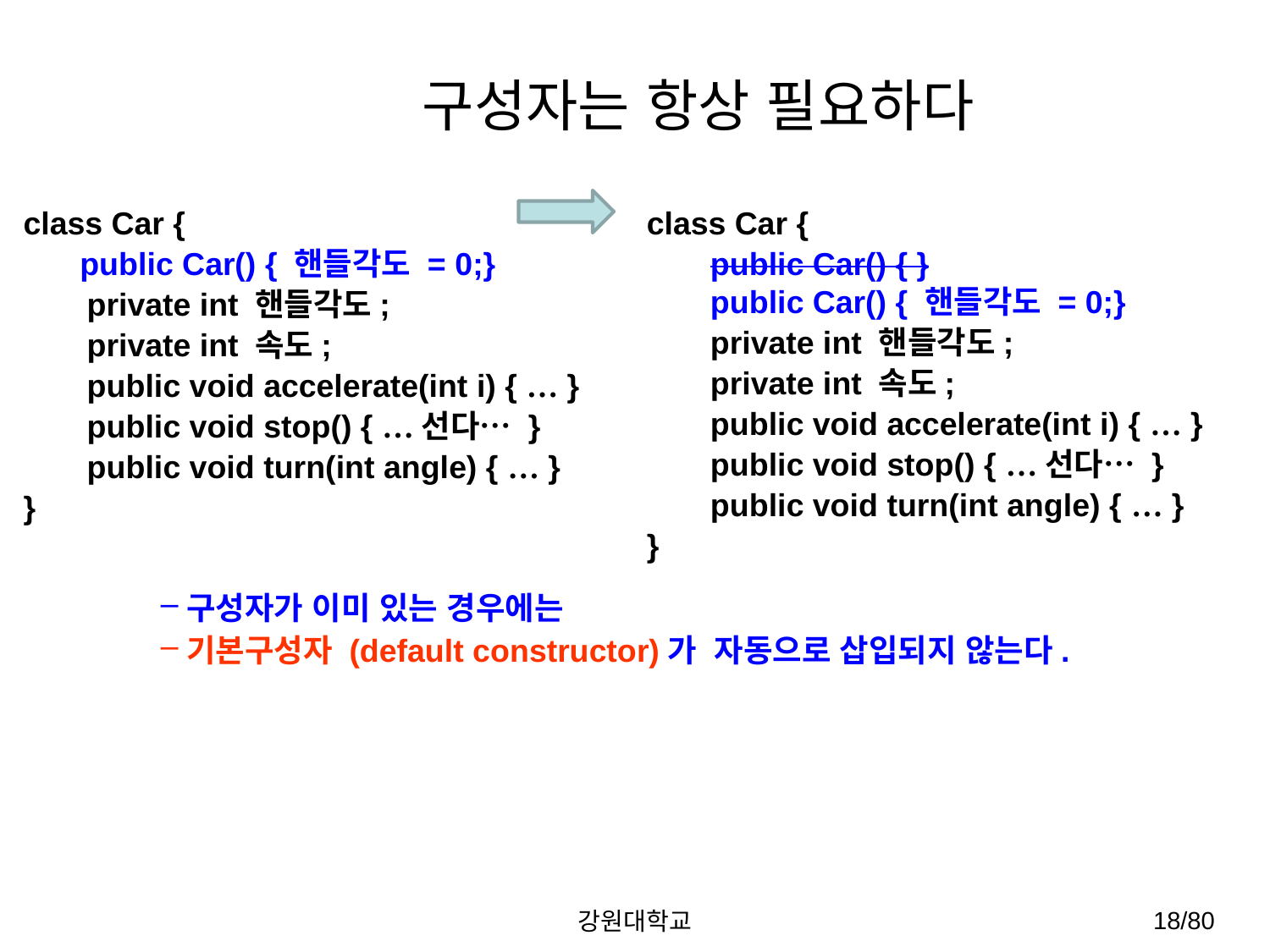

# 구성자는 항상 필요하다

class Car {
	 public Car() { 핸들각도 = 0;}
private int 핸들각도;
private int 속도;
public void accelerate(int i) { … }
public void stop() { …선다… }
public void turn(int angle) { … }
}
class Car {
public Car() { }
public Car() { 핸들각도 = 0;}
private int 핸들각도;
private int 속도;
public void accelerate(int i) { … }
public void stop() { …선다… }
public void turn(int angle) { … }
}
구성자가 이미 있는 경우에는
기본구성자 (default constructor)가  자동으로 삽입되지 않는다.
강원대학교